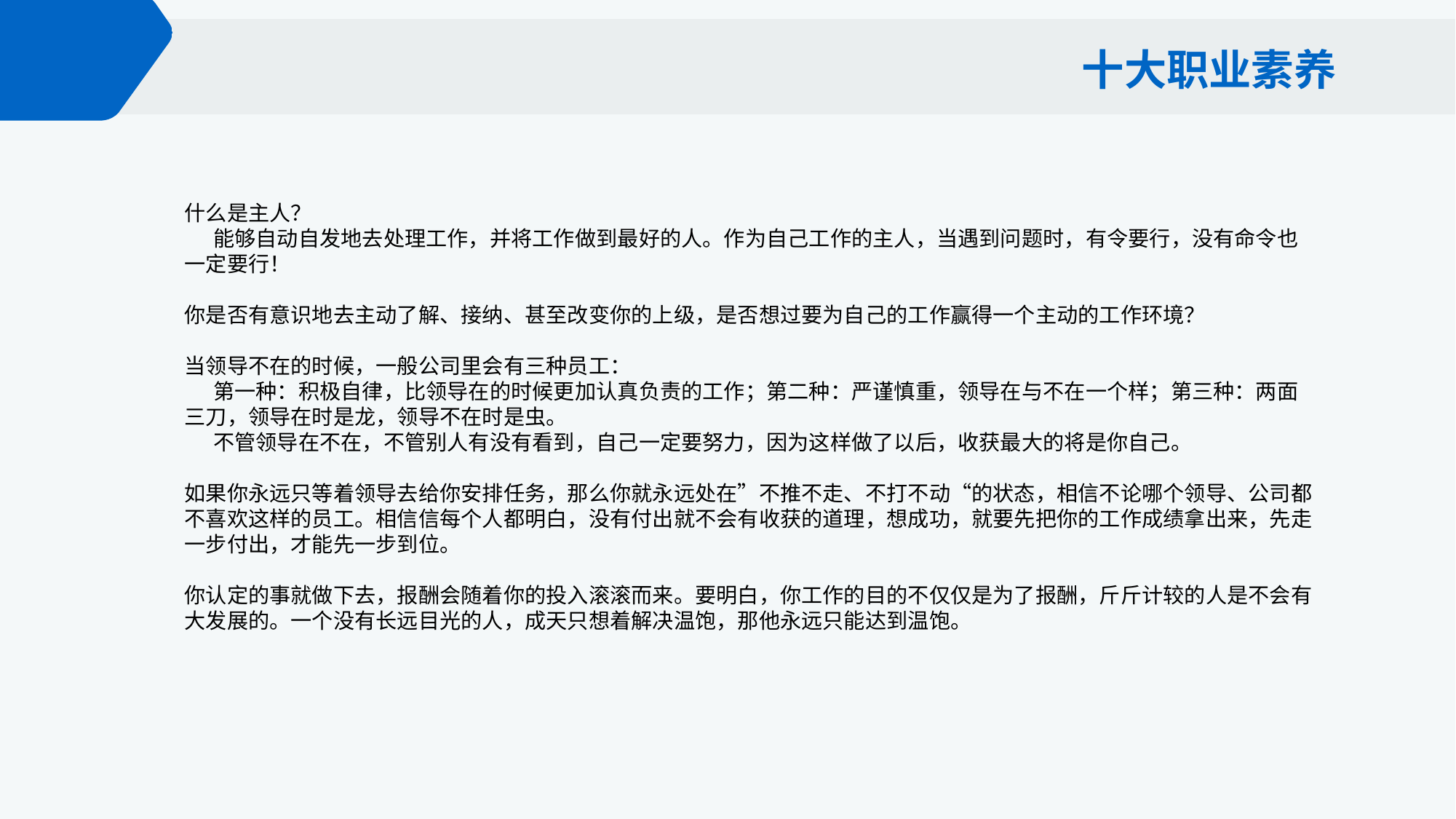

十大职业素养
什么是主人？
     能够自动自发地去处理工作，并将工作做到最好的人。作为自己工作的主人，当遇到问题时，有令要行，没有命令也一定要行！

你是否有意识地去主动了解、接纳、甚至改变你的上级，是否想过要为自己的工作赢得一个主动的工作环境？

当领导不在的时候，一般公司里会有三种员工：
     第一种：积极自律，比领导在的时候更加认真负责的工作；第二种：严谨慎重，领导在与不在一个样；第三种：两面三刀，领导在时是龙，领导不在时是虫。
     不管领导在不在，不管别人有没有看到，自己一定要努力，因为这样做了以后，收获最大的将是你自己。

如果你永远只等着领导去给你安排任务，那么你就永远处在”不推不走、不打不动“的状态，相信不论哪个领导、公司都不喜欢这样的员工。相信信每个人都明白，没有付出就不会有收获的道理，想成功，就要先把你的工作成绩拿出来，先走一步付出，才能先一步到位。

你认定的事就做下去，报酬会随着你的投入滚滚而来。要明白，你工作的目的不仅仅是为了报酬，斤斤计较的人是不会有大发展的。一个没有长远目光的人，成天只想着解决温饱，那他永远只能达到温饱。